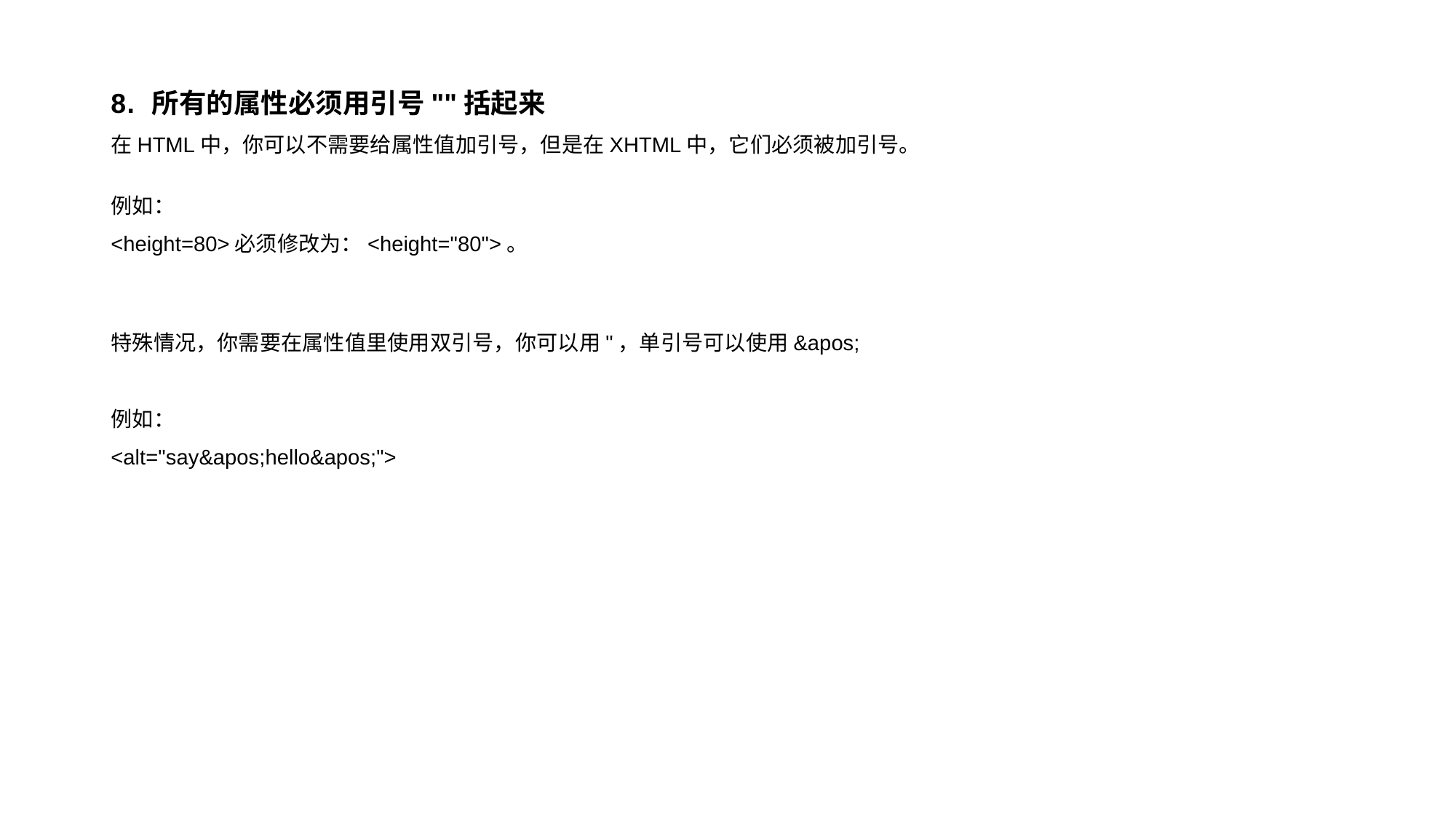

所有的属性必须用引号""括起来
在HTML中，你可以不需要给属性值加引号，但是在XHTML中，它们必须被加引号。
例如：
<height=80>必须修改为：<height="80">。

特殊情况，你需要在属性值里使用双引号，你可以用"，单引号可以使用&apos;

例如：
<alt="say&apos;hello&apos;">